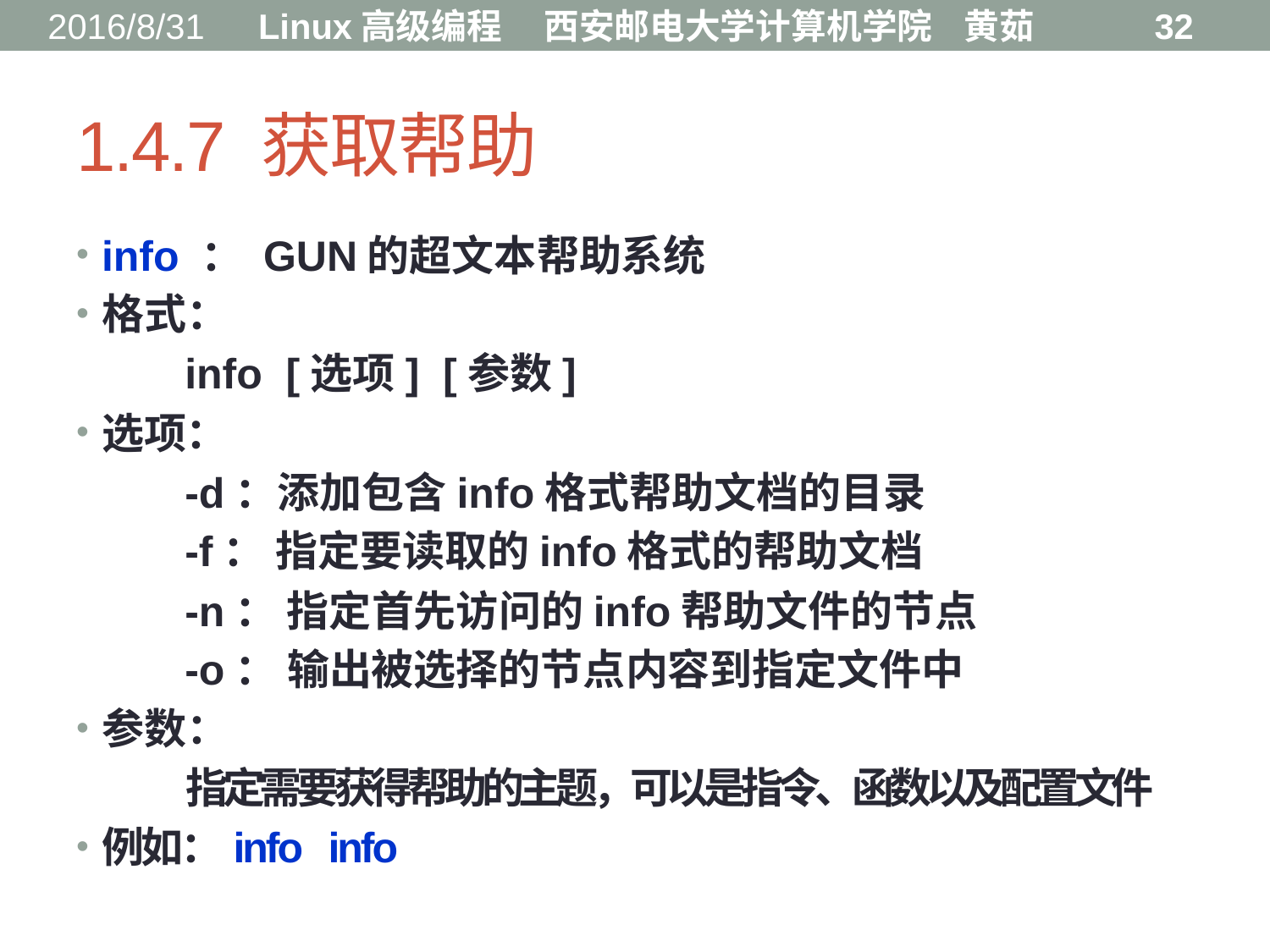

2016/8/31
Linux高级编程    西安邮电大学计算机学院   黄茹
32
# 1.4.7 获取帮助
info ： GUN的超文本帮助系统
格式：
    info  [选项]  [参数]
选项：
    -d：添加包含info格式帮助文档的目录
    -f： 指定要读取的info格式的帮助文档
    -n： 指定首先访问的info帮助文件的节点
    -o： 输出被选择的节点内容到指定文件中
参数：
    指定需要获得帮助的主题，可以是指令、函数以及配置文件
例如：info   info